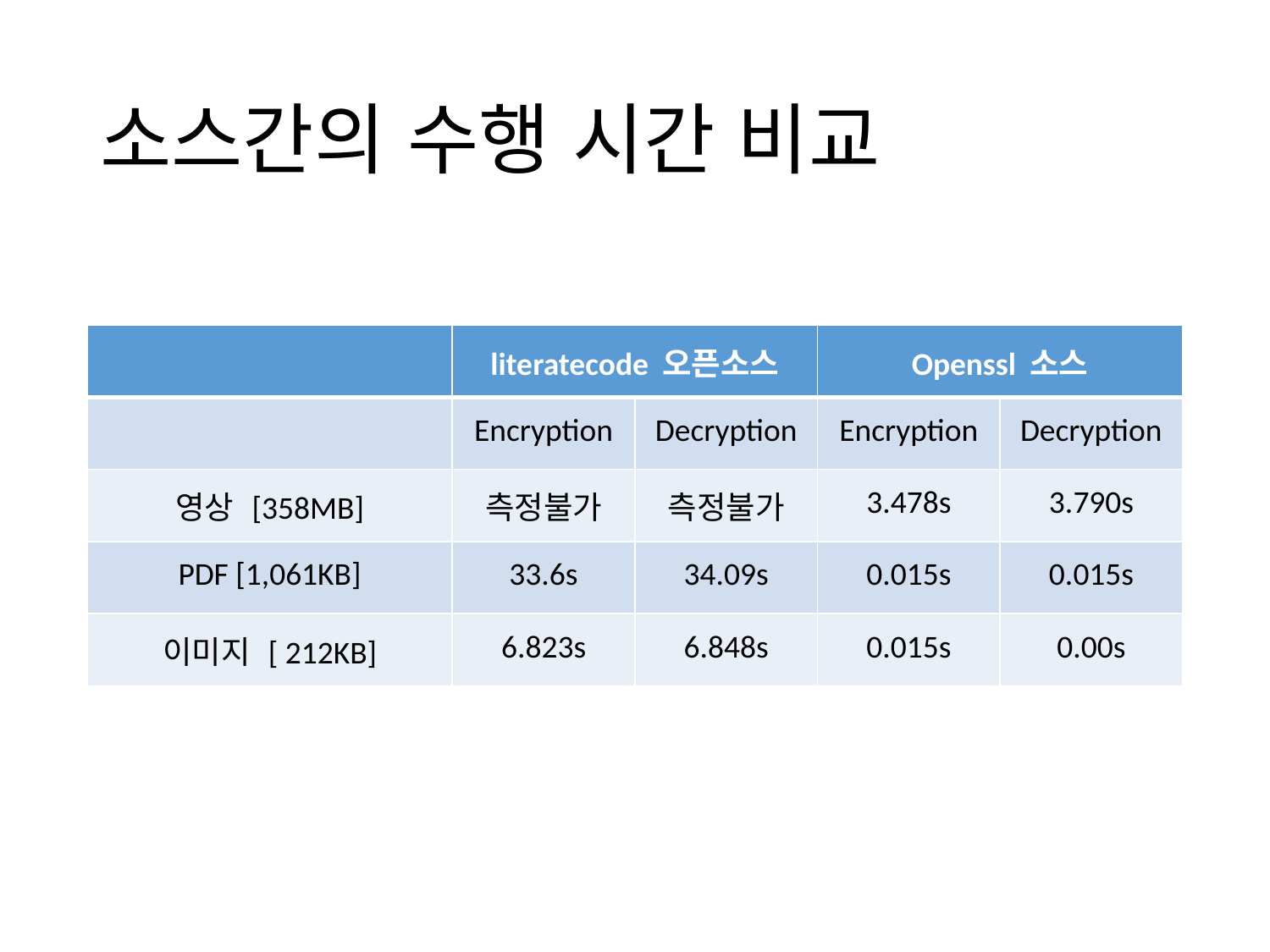

# 소스간의 수행 시간 비교
|  | literatecode 오픈소스 |  | Openssl 소스 |  |
| --- | --- | --- | --- | --- |
|  | Encryption | Decryption | Encryption | Decryption |
| 영상 [358MB] | 측정불가 | 측정불가 | 3.478s | 3.790s |
| PDF [1,061KB] | 33.6s | 34.09s | 0.015s | 0.015s |
| 이미지 [ 212KB] | 6.823s | 6.848s | 0.015s | 0.00s |